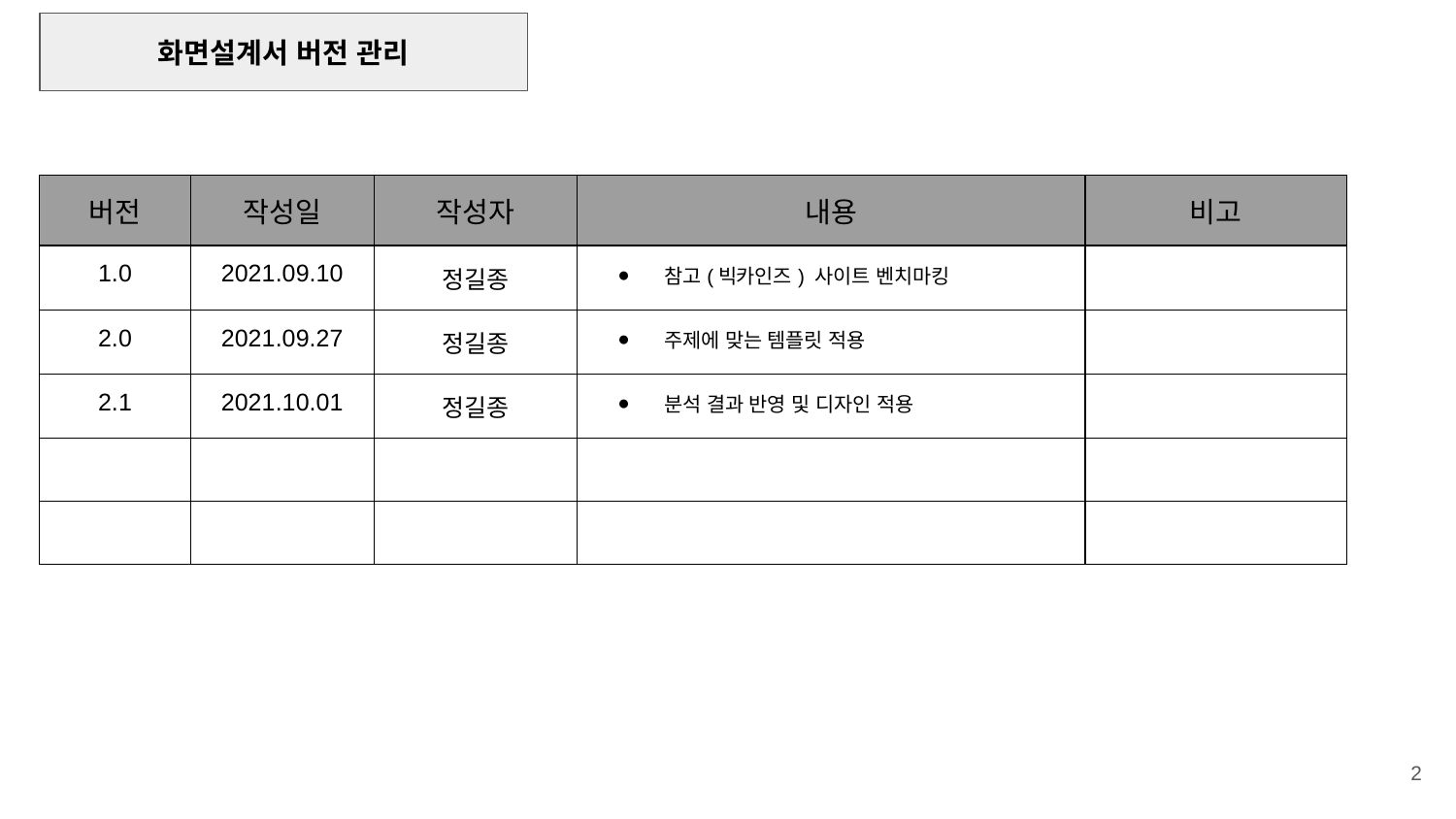

화면설계서 버전 관리
| 버전 | 작성일 | 작성자 | 내용 | 비고 |
| --- | --- | --- | --- | --- |
| 1.0 | 2021.09.10 | 정길종 | 참고(빅카인즈) 사이트 벤치마킹 |  |
| 2.0 | 2021.09.27 | 정길종 | 주제에 맞는 템플릿 적용 |  |
| 2.1 | 2021.10.01 | 정길종 | 분석 결과 반영 및 디자인 적용 |  |
|  |  |  |  |  |
|  |  |  |  |  |
2